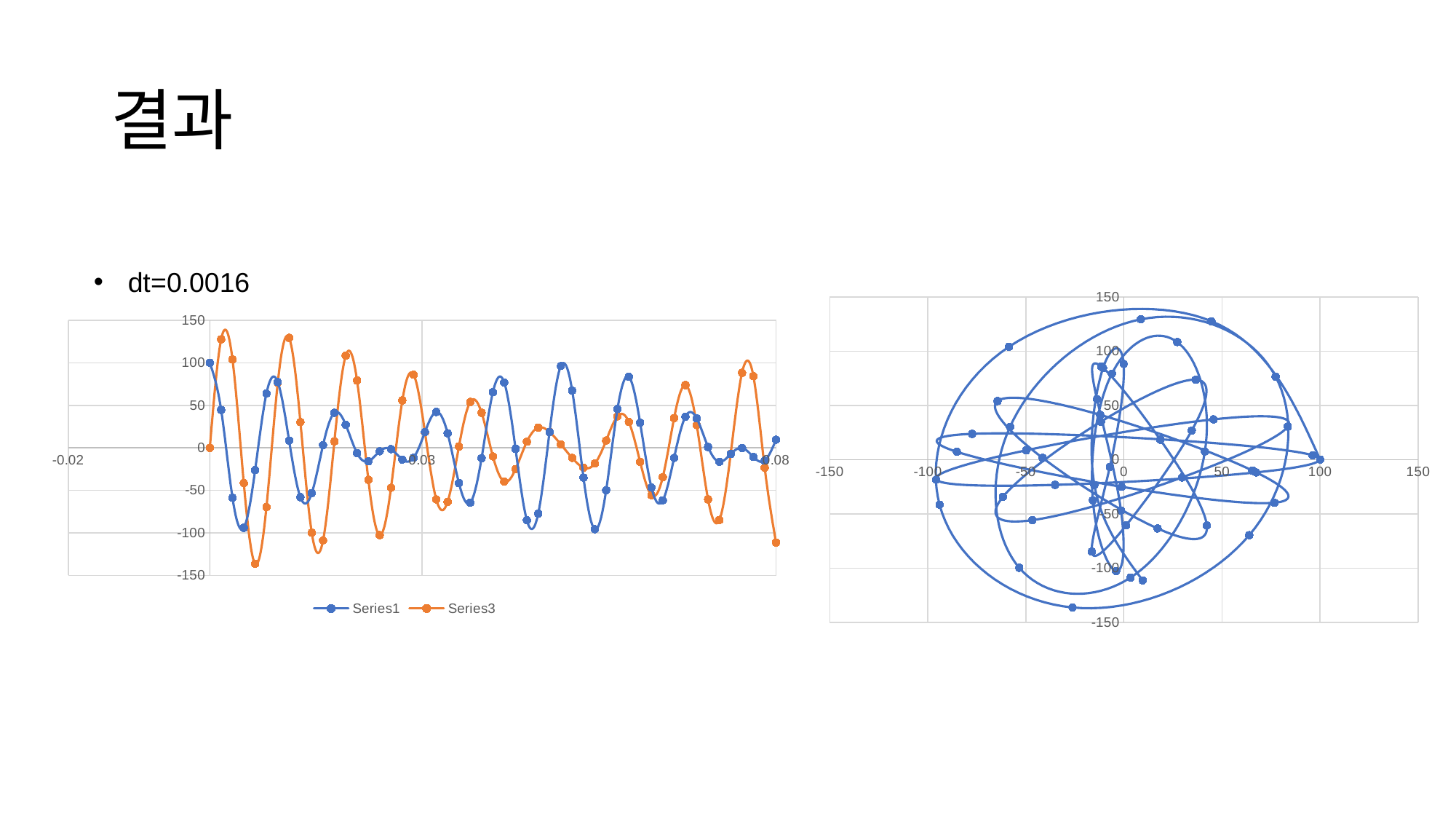

# 결과
dt=0.0016

### Chart

| Category |  |
|---|---|

### Chart

| Category |  |  |
|---|---|---|